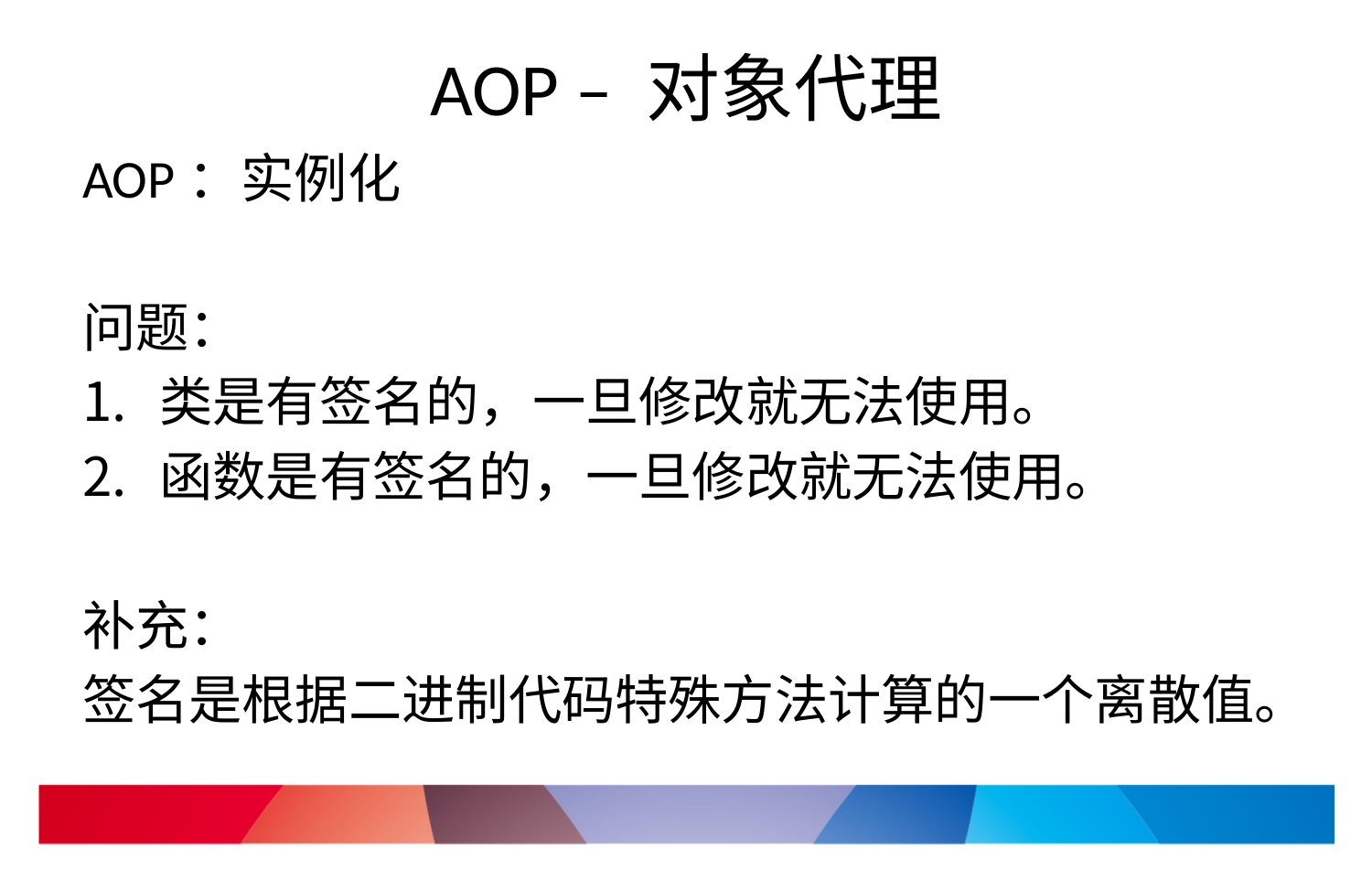

# AOP – 对象代理
AOP：实例化

问题：
类是有签名的，一旦修改就无法使用。
函数是有签名的，一旦修改就无法使用。

补充：
签名是根据二进制代码特殊方法计算的一个离散值。